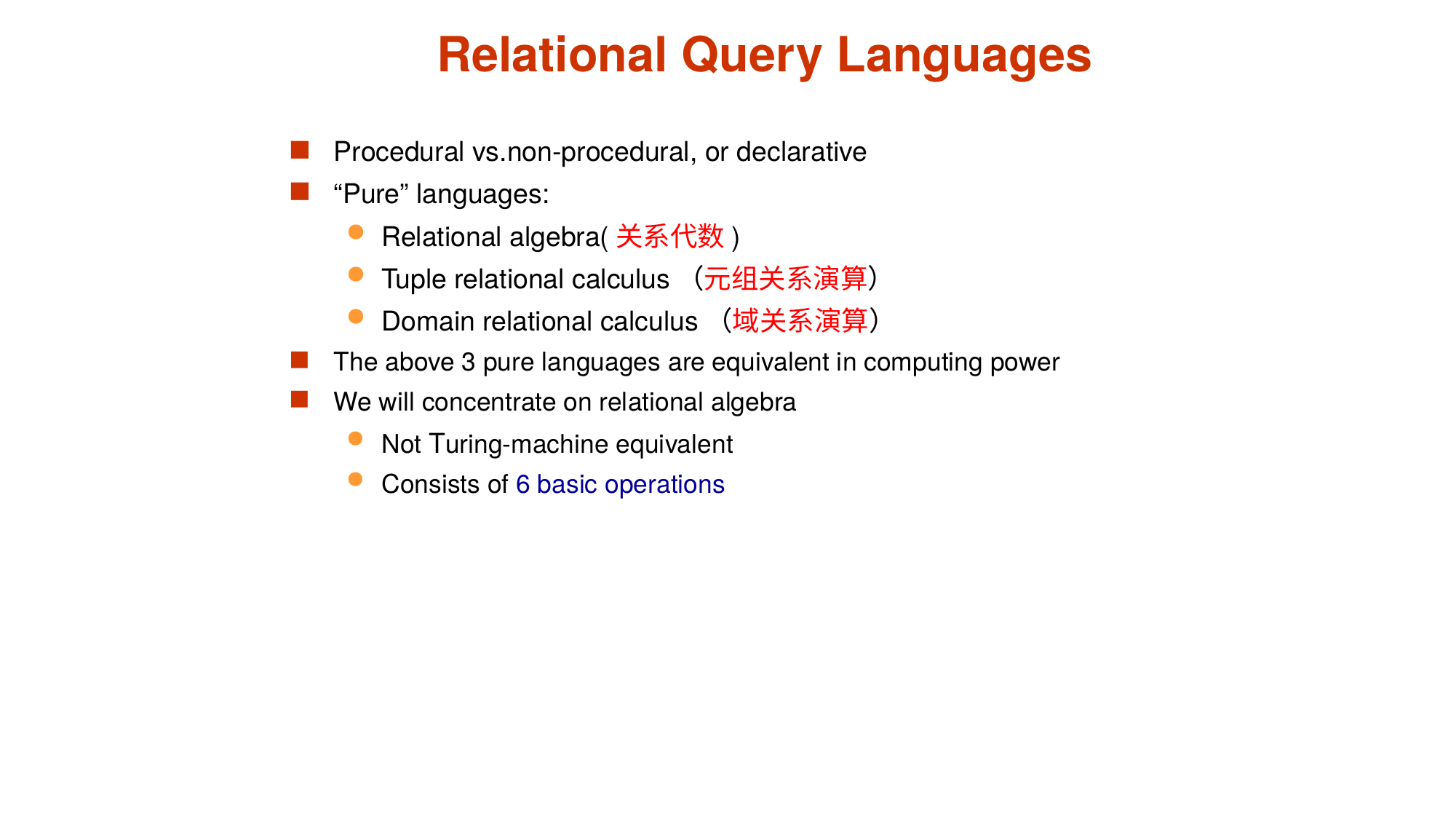

# Relational Query Languages
Procedural vs.non-procedural, or declarative
“Pure” languages:
Relational algebra(关系代数)
Tuple relational calculus（元组关系演算）
Domain relational calculus（域关系演算）
The above 3 pure languages are equivalent in computing power
We will concentrate on relational algebra
Not Turing-machine equivalent
Consists of 6 basic operations